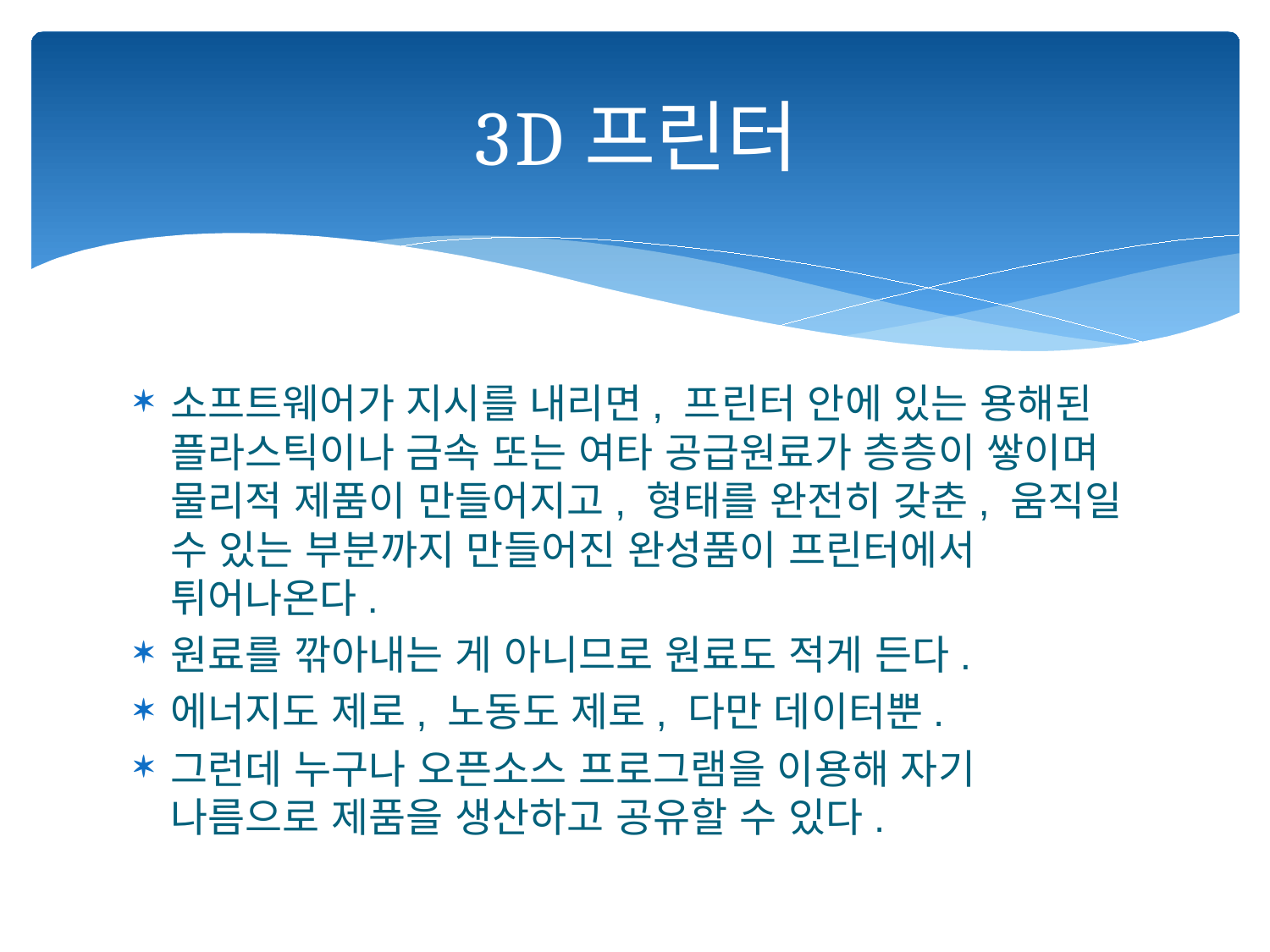

# 3D프린터
소프트웨어가 지시를 내리면, 프린터 안에 있는 용해된 플라스틱이나 금속 또는 여타 공급원료가 층층이 쌓이며 물리적 제품이 만들어지고, 형태를 완전히 갖춘, 움직일 수 있는 부분까지 만들어진 완성품이 프린터에서 튀어나온다.
원료를 깎아내는 게 아니므로 원료도 적게 든다.
에너지도 제로, 노동도 제로, 다만 데이터뿐.
그런데 누구나 오픈소스 프로그램을 이용해 자기 나름으로 제품을 생산하고 공유할 수 있다.